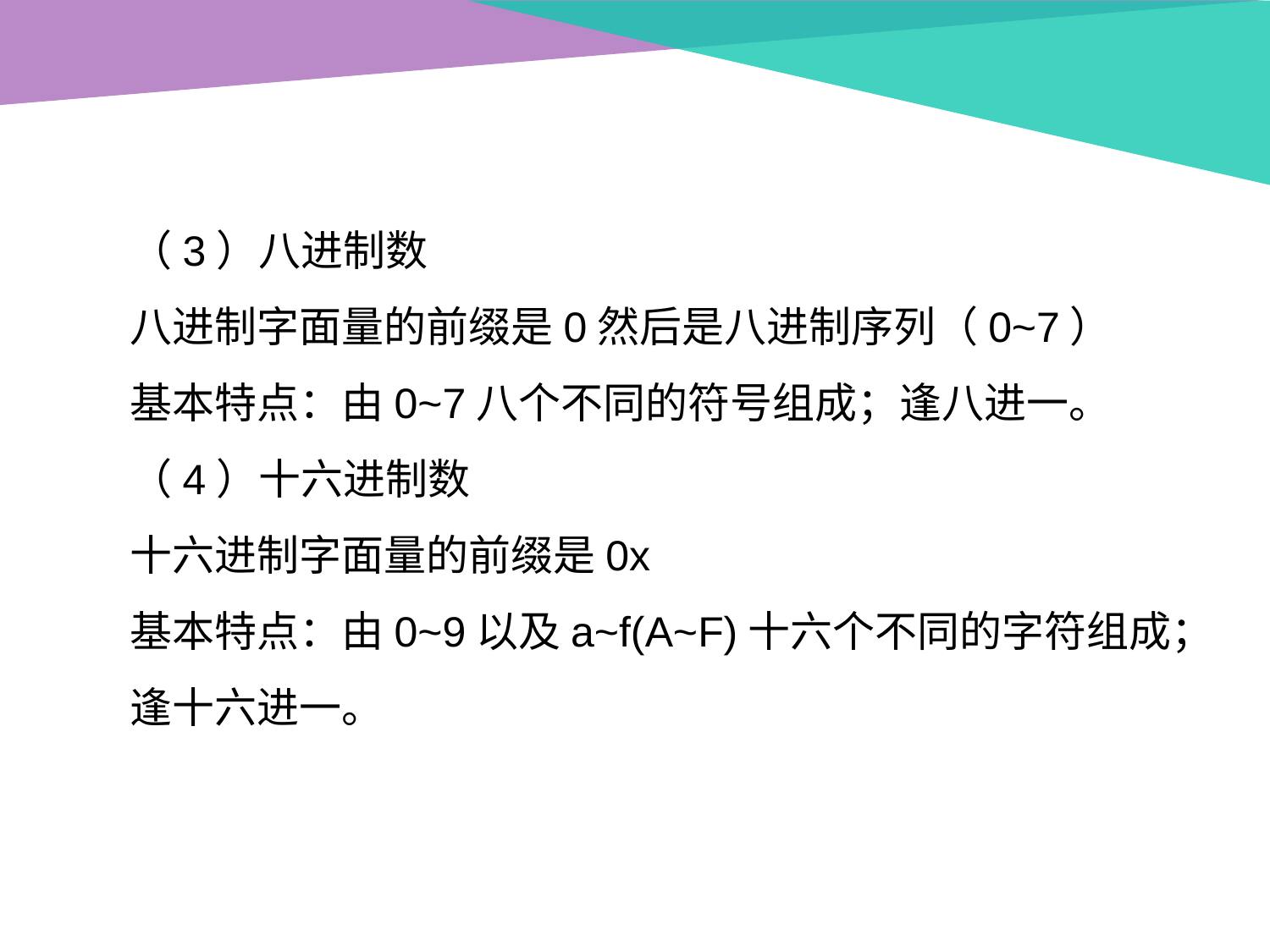

（3）八进制数
八进制字面量的前缀是0然后是八进制序列（0~7）
基本特点：由0~7八个不同的符号组成；逢八进一。
（4）十六进制数
十六进制字面量的前缀是0x
基本特点：由0~9以及a~f(A~F)十六个不同的字符组成；逢十六进一。